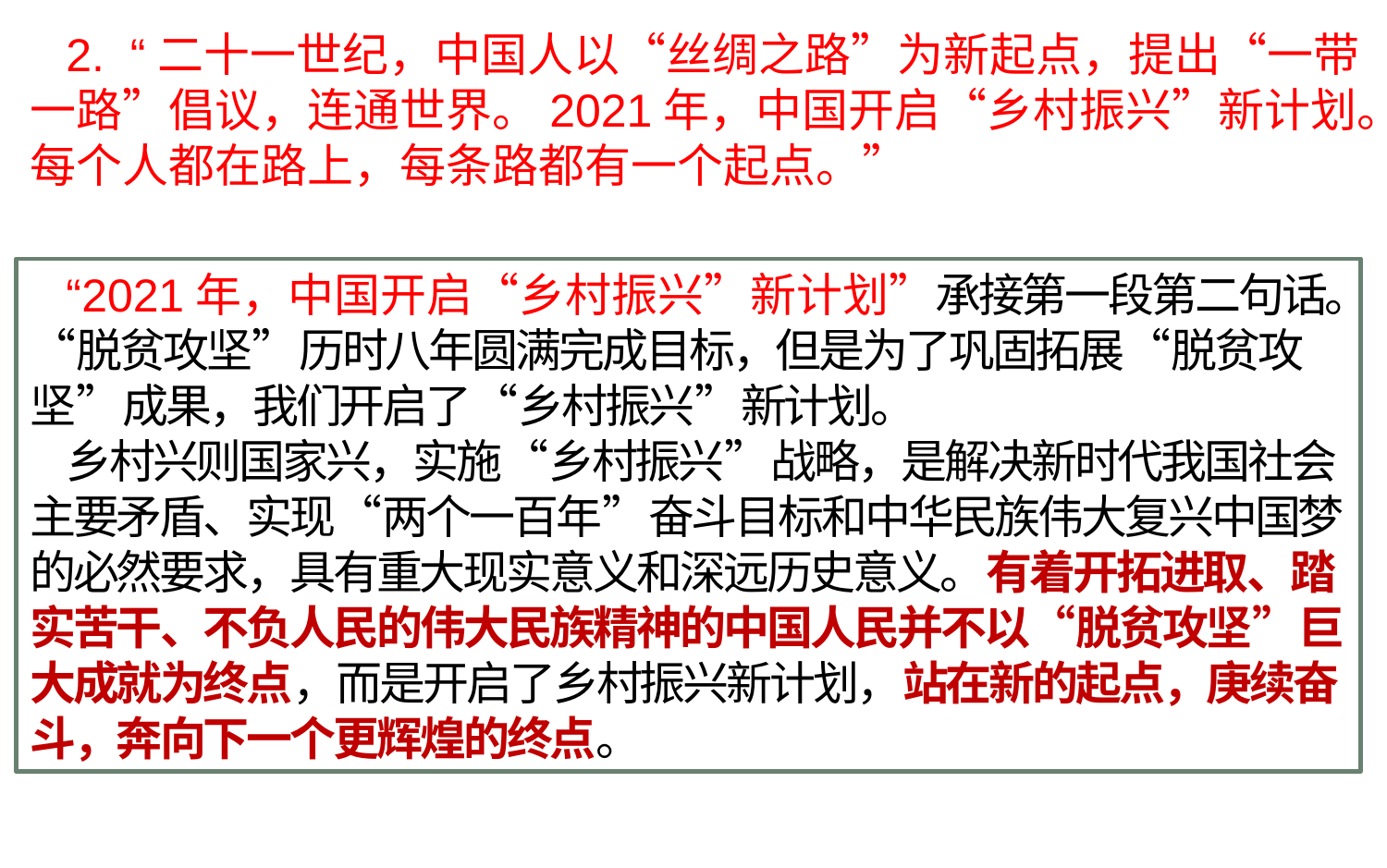

2.  “二十一世纪，中国人以“丝绸之路”为新起点，提出“一带一路”倡议，连通世界。2021年，中国开启“乡村振兴”新计划。每个人都在路上，每条路都有一个起点。”
“2021年，中国开启“乡村振兴”新计划”承接第一段第二句话。“脱贫攻坚”历时八年圆满完成目标，但是为了巩固拓展“脱贫攻坚”成果，我们开启了“乡村振兴”新计划。
乡村兴则国家兴，实施“乡村振兴”战略，是解决新时代我国社会主要矛盾、实现“两个一百年”奋斗目标和中华民族伟大复兴中国梦的必然要求，具有重大现实意义和深远历史意义。有着开拓进取、踏实苦干、不负人民的伟大民族精神的中国人民并不以“脱贫攻坚”巨大成就为终点，而是开启了乡村振兴新计划，站在新的起点，庚续奋斗，奔向下一个更辉煌的终点。